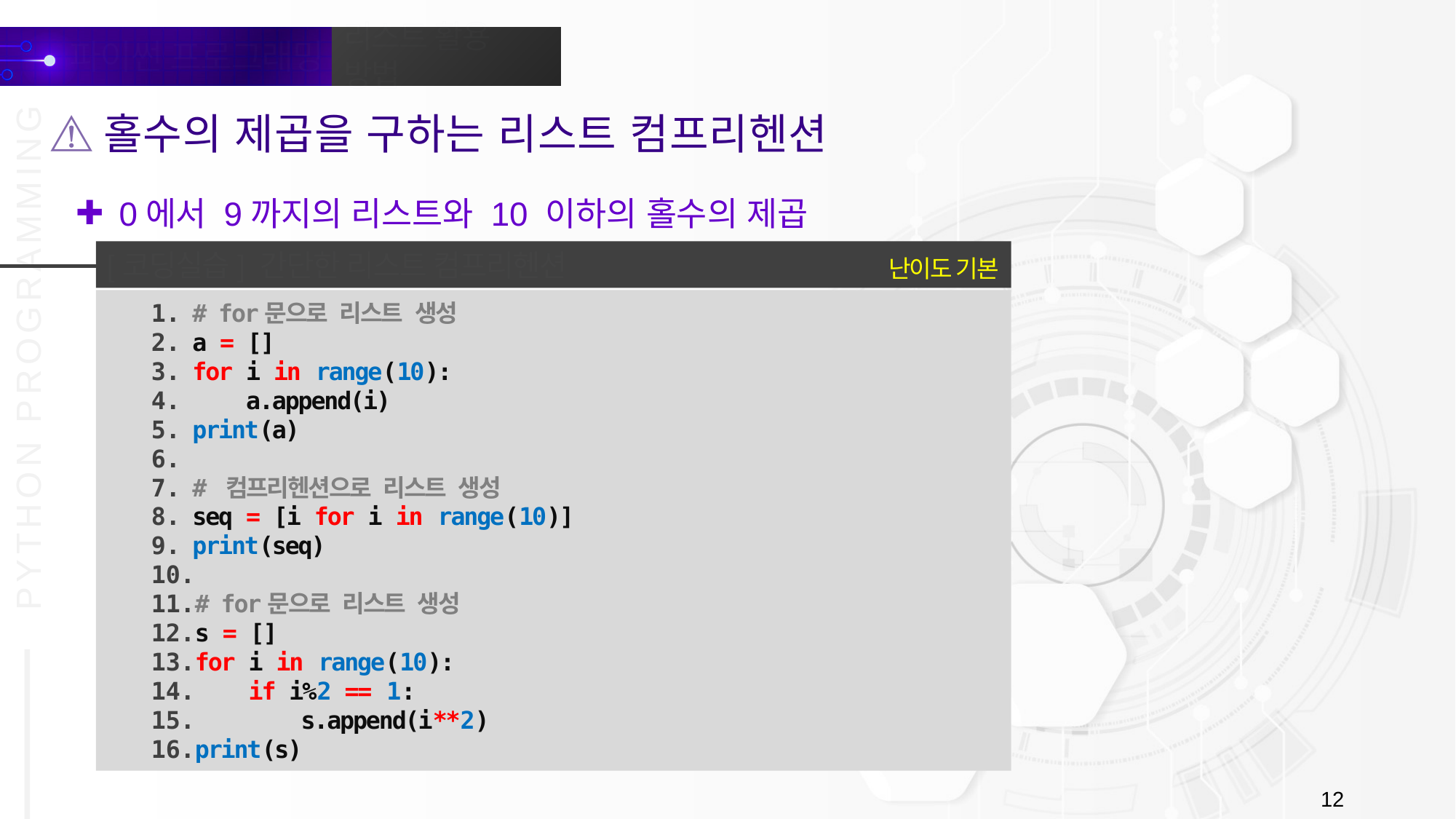

홀수의 제곱을 구하는 리스트 컴프리헨션
0에서 9까지의 리스트와 10 이하의 홀수의 제곱

[코딩실습] 간단한 리스트 컴프리헨션
난이도 기본
# for문으로 리스트 생성
a = []
for i in range(10):
    a.append(i)
print(a)

# 컴프리헨션으로 리스트 생성
seq = [i for i in range(10)]
print(seq)

# for문으로 리스트 생성
s = []
for i in range(10):
    if i%2 == 1:
        s.append(i**2)
print(s)
12